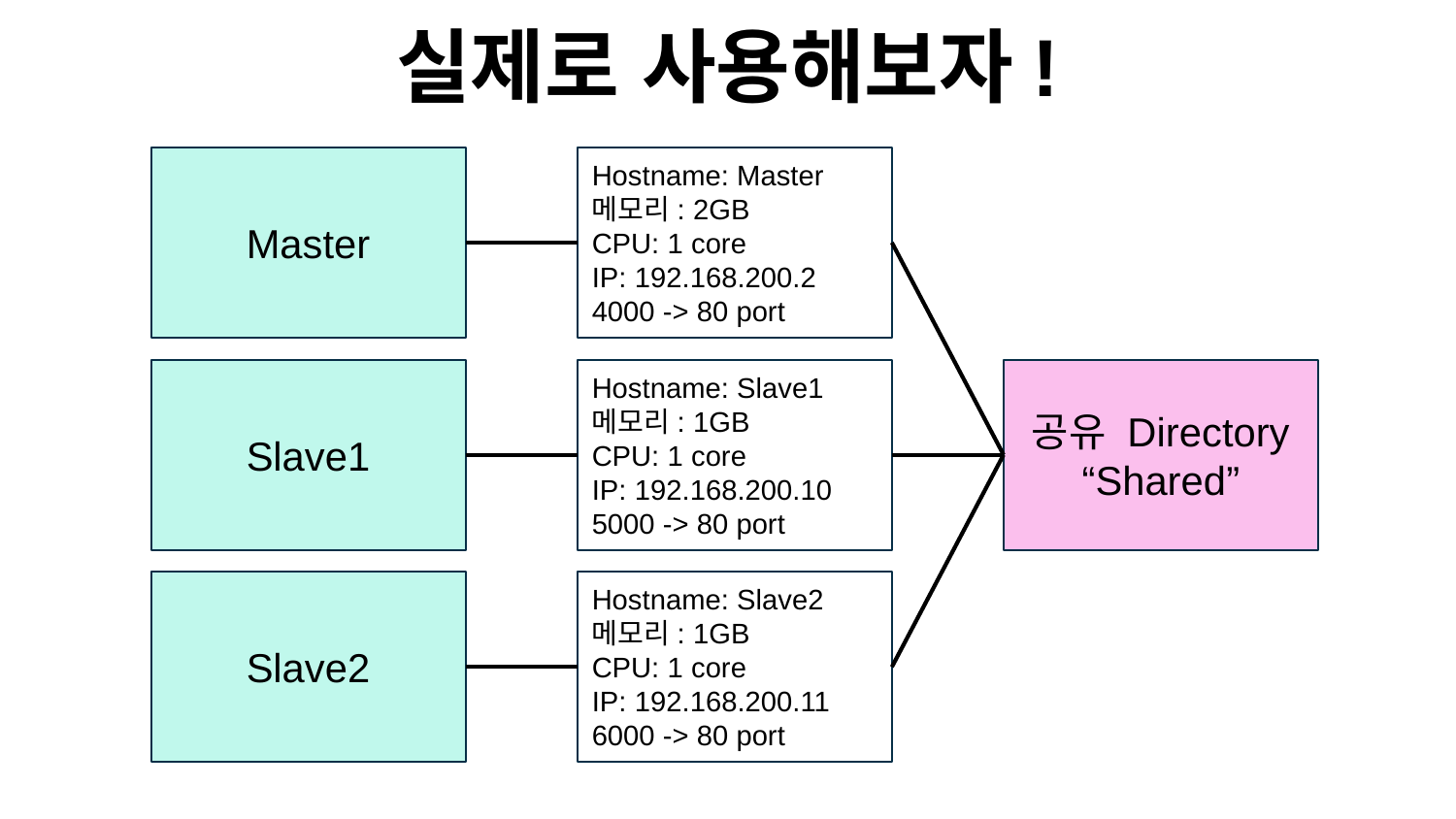

# 실제로 사용해보자!
Master
Hostname: Master
메모리: 2GB
CPU: 1 core
IP: 192.168.200.2
4000 -> 80 port
Slave1
Hostname: Slave1
메모리: 1GB
CPU: 1 core
IP: 192.168.200.10
5000 -> 80 port
공유 Directory
“Shared”
Slave2
Hostname: Slave2
메모리: 1GB
CPU: 1 core
IP: 192.168.200.11
6000 -> 80 port